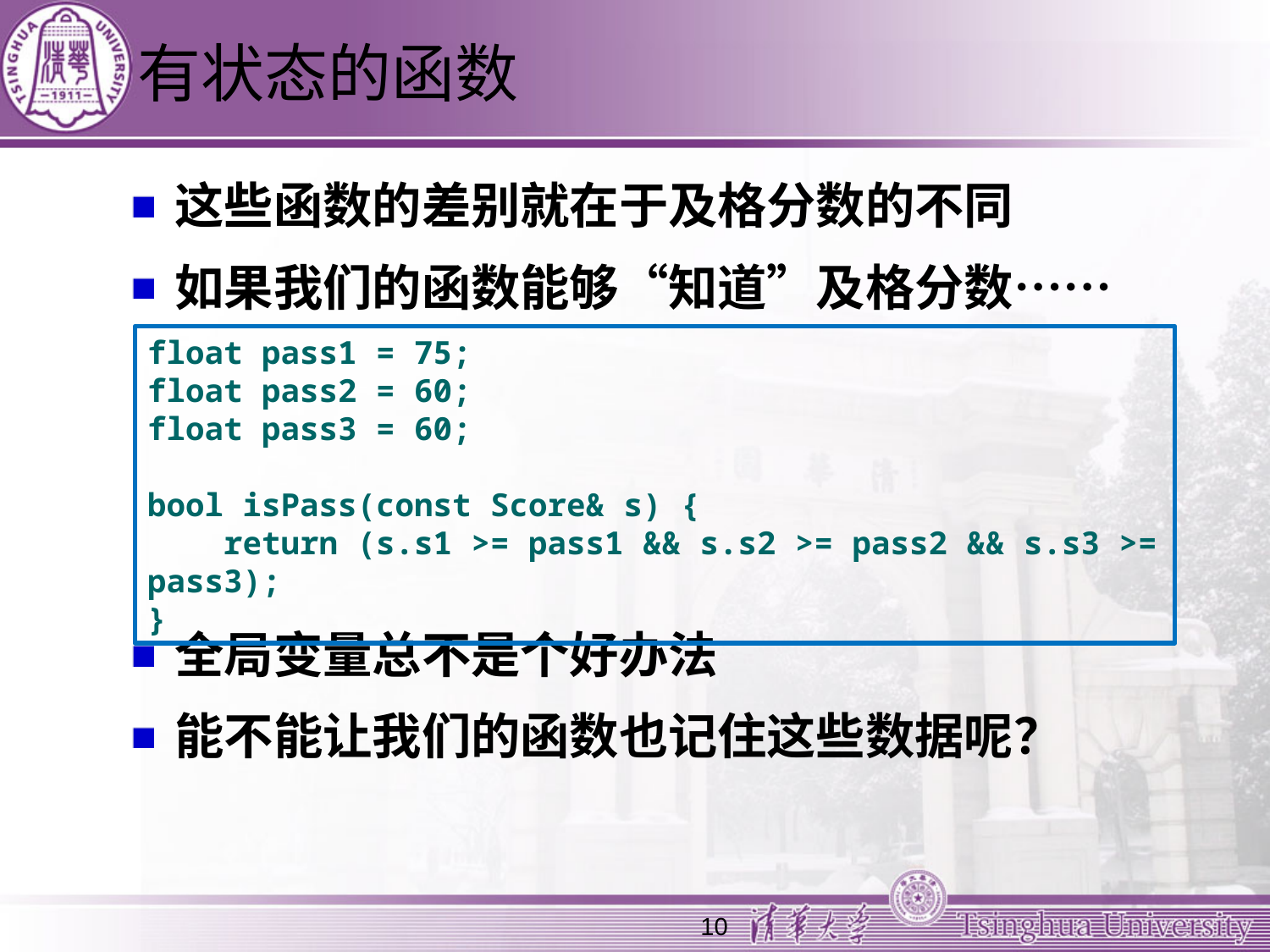

# 有状态的函数
这些函数的差别就在于及格分数的不同
如果我们的函数能够“知道”及格分数……

全局变量总不是个好办法
能不能让我们的函数也记住这些数据呢？
float pass1 = 75;
float pass2 = 60;
float pass3 = 60;

bool isPass(const Score& s) {
    return (s.s1 >= pass1 && s.s2 >= pass2 && s.s3 >= pass3);
}
10